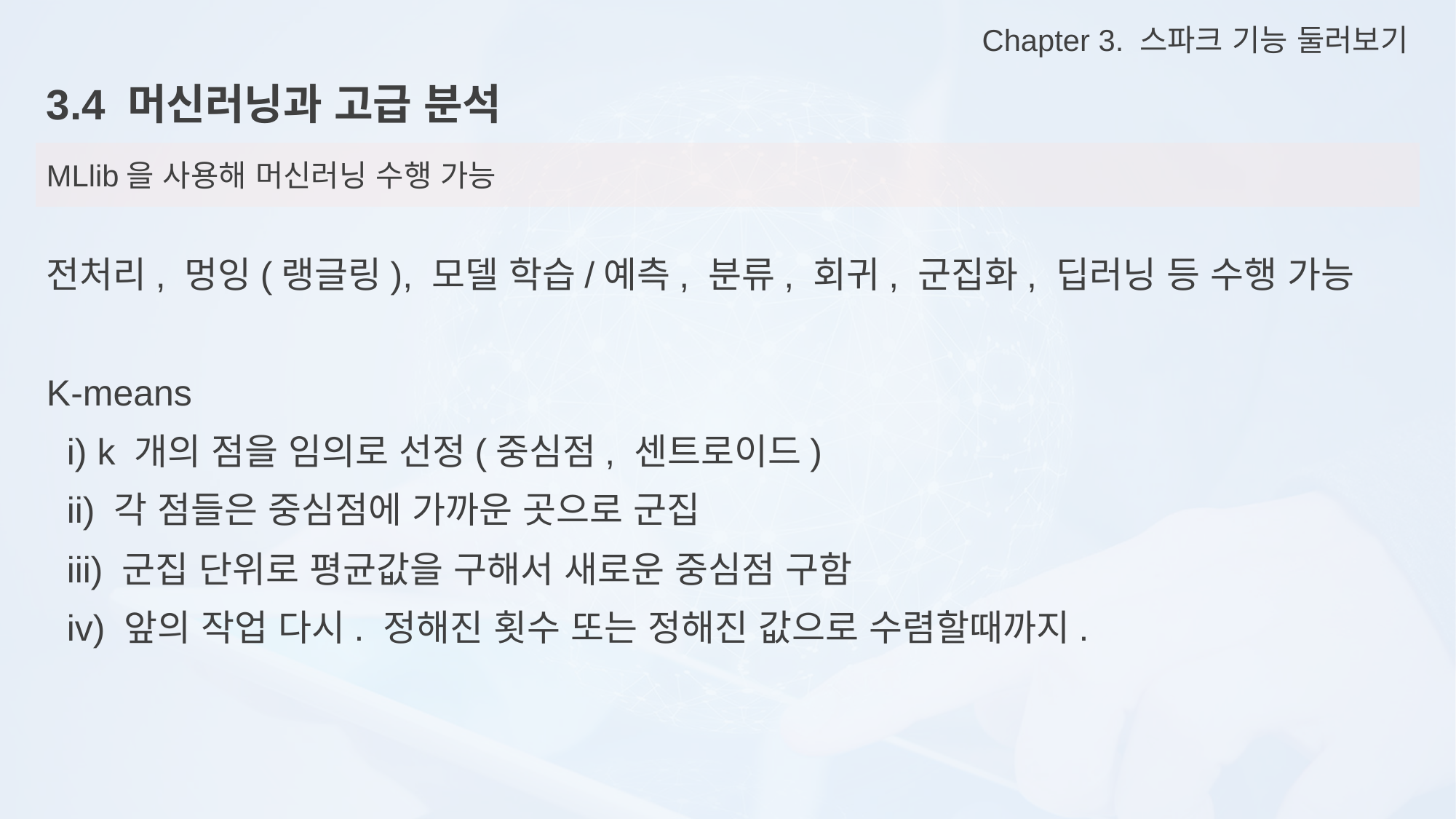

Chapter 3. 스파크 기능 둘러보기
3.4 머신러닝과 고급 분석
MLlib을 사용해 머신러닝 수행 가능
전처리, 멍잉(랭글링), 모델 학습/예측, 분류, 회귀, 군집화, 딥러닝 등 수행 가능

K-means
  i) k 개의 점을 임의로 선정(중심점, 센트로이드)
  ii) 각 점들은 중심점에 가까운 곳으로 군집
  iii) 군집 단위로 평균값을 구해서 새로운 중심점 구함
  iv) 앞의 작업 다시. 정해진 횟수 또는 정해진 값으로 수렴할때까지.